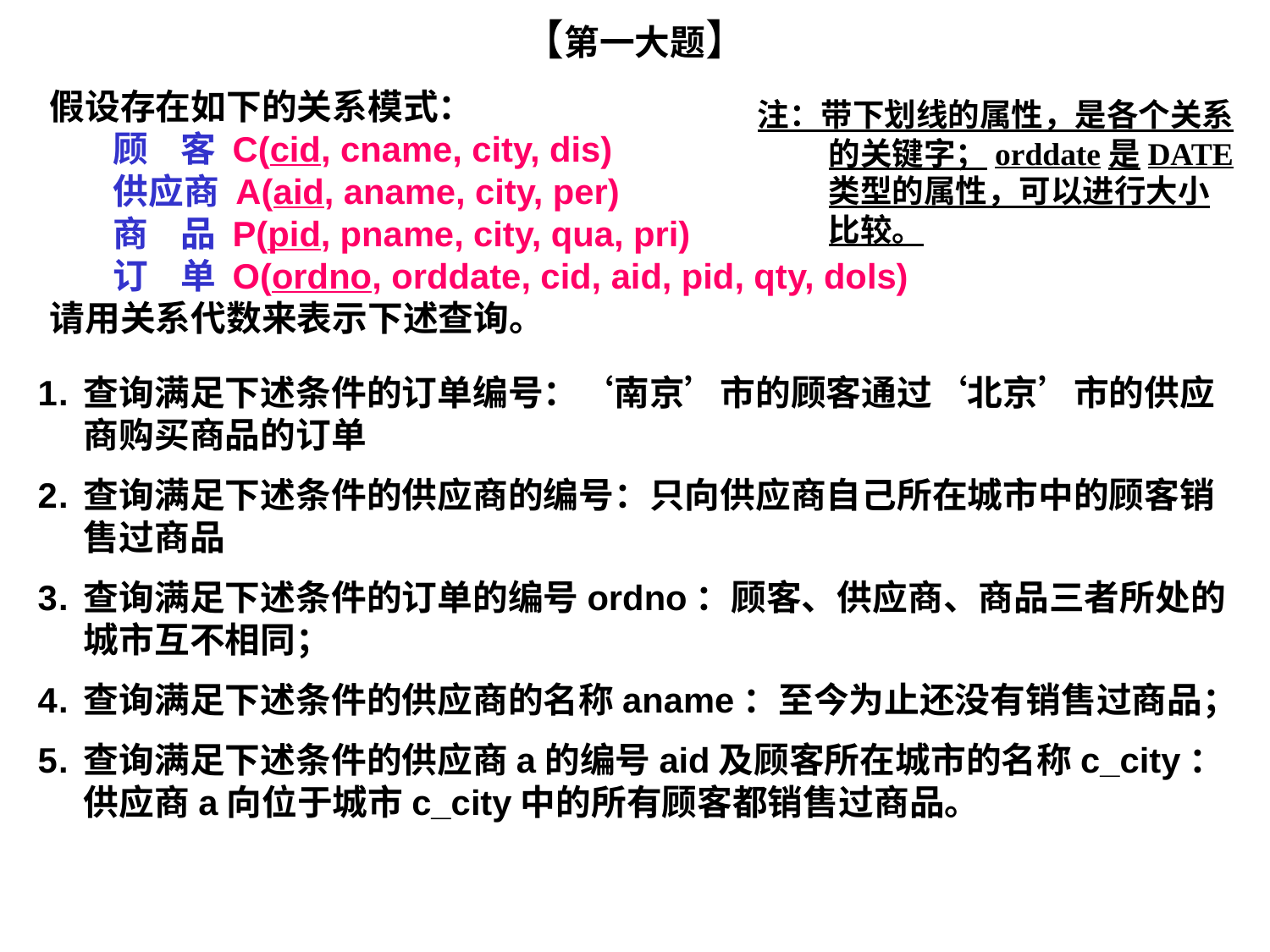

【第一大题】
假设存在如下的关系模式：
顾    客 C(cid, cname, city, dis)
供应商 A(aid, aname, city, per)
商    品 P(pid, pname, city, qua, pri)
订    单 O(ordno, orddate, cid, aid, pid, qty, dols)
请用关系代数来表示下述查询。
注：带下划线的属性，是各个关系的关键字；orddate是DATE类型的属性，可以进行大小比较。
查询满足下述条件的订单编号：‘南京’市的顾客通过‘北京’市的供应商购买商品的订单
查询满足下述条件的供应商的编号：只向供应商自己所在城市中的顾客销售过商品
查询满足下述条件的订单的编号ordno：顾客、供应商、商品三者所处的城市互不相同；
查询满足下述条件的供应商的名称aname：至今为止还没有销售过商品；
查询满足下述条件的供应商a的编号aid及顾客所在城市的名称c_city：供应商a向位于城市c_city中的所有顾客都销售过商品。